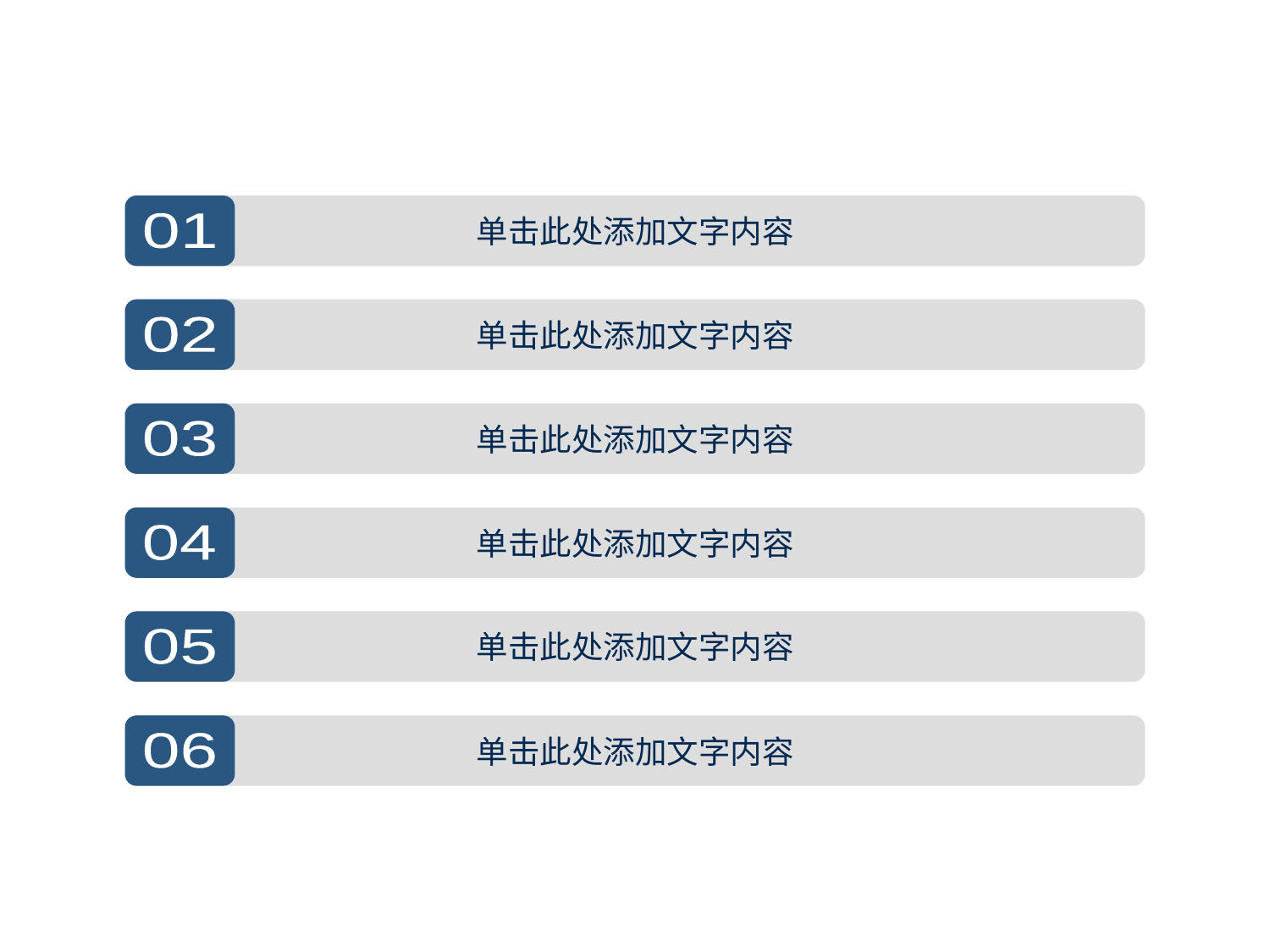

单击此处添加文字内容

01
单击此处添加文字内容

02
单击此处添加文字内容

03
单击此处添加文字内容

04
单击此处添加文字内容

05
单击此处添加文字内容

06